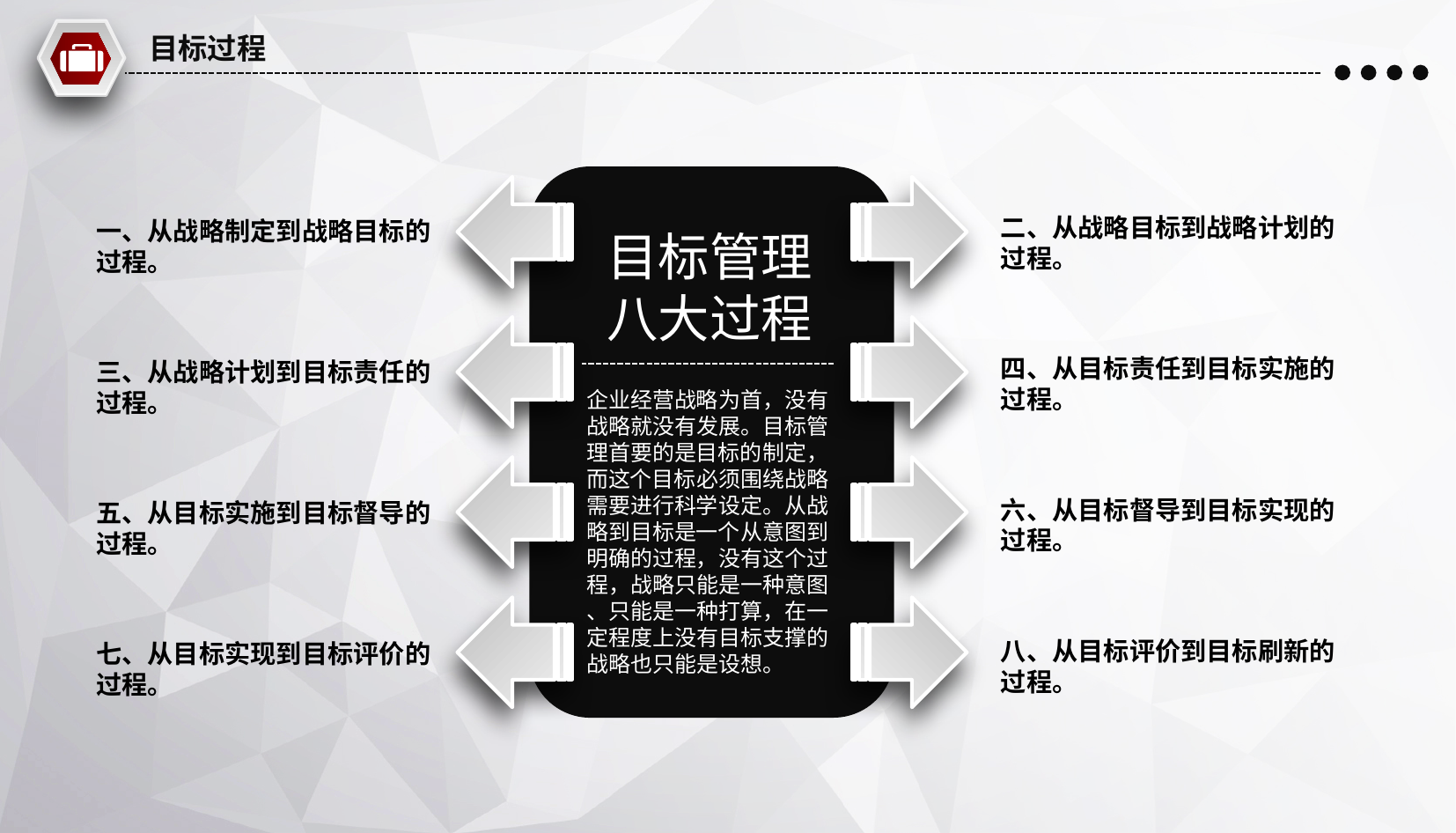

目标过程

二、从战略目标到战略计划的过程。
一、从战略制定到战略目标的过程。
目标管理
八大过程

四、从目标责任到目标实施的过程。
三、从战略计划到目标责任的过程。
企业经营战略为首，没有
战略就没有发展。目标管
理首要的是目标的制定，
而这个目标必须围绕战略
需要进行科学设定。从战
略到目标是一个从意图到
明确的过程，没有这个过
程，战略只能是一种意图
、只能是一种打算，在一
定程度上没有目标支撑的
战略也只能是设想。

六、从目标督导到目标实现的过程。
五、从目标实施到目标督导的过程。

八、从目标评价到目标刷新的过程。
七、从目标实现到目标评价的过程。